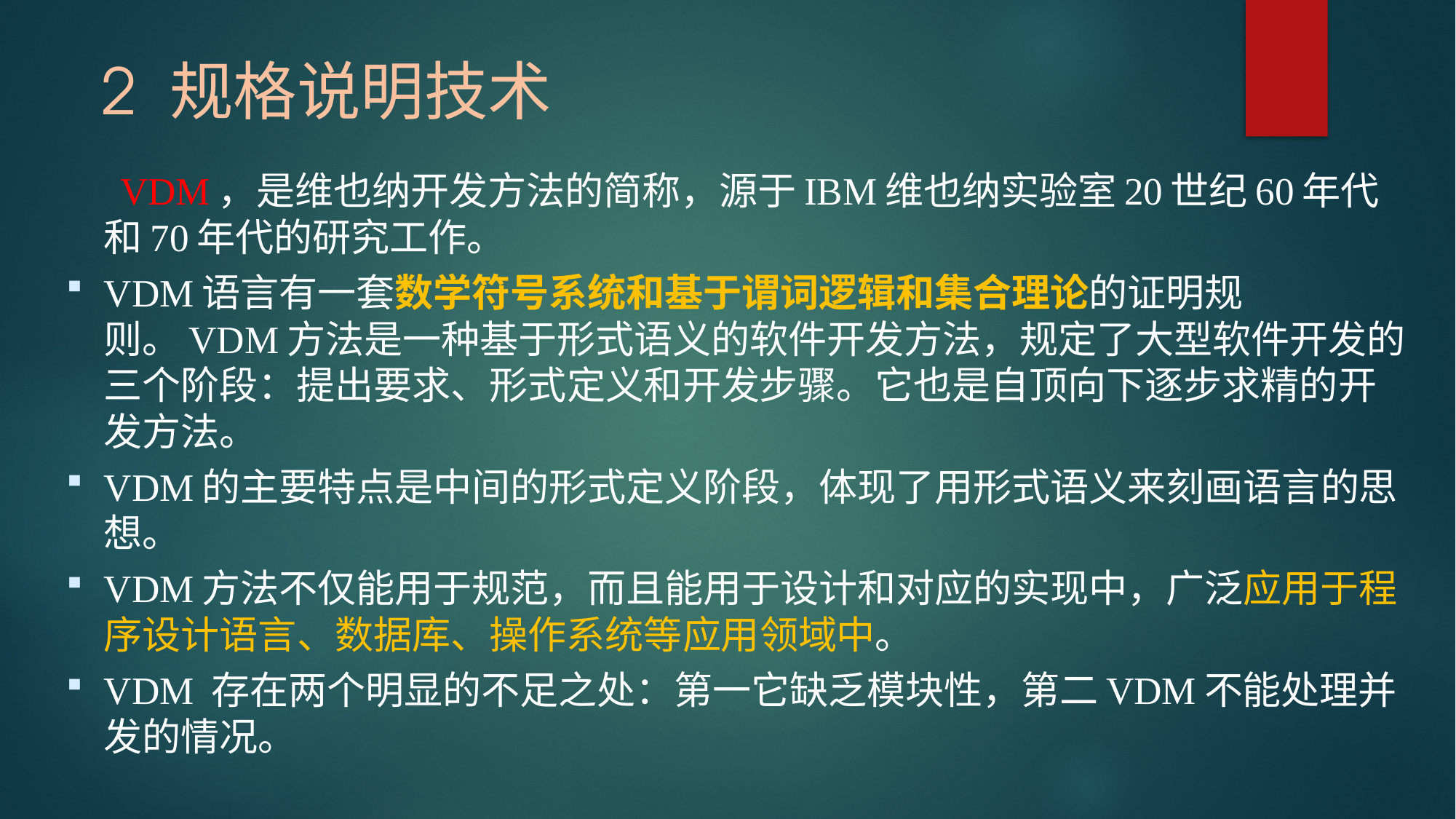

# 2 规格说明技术
     VDM，是维也纳开发方法的简称，源于IBM维也纳实验室20世纪60年代和70年代的研究工作。
VDM语言有一套数学符号系统和基于谓词逻辑和集合理论的证明规则。VDM方法是一种基于形式语义的软件开发方法，规定了大型软件开发的三个阶段：提出要求、形式定义和开发步骤。它也是自顶向下逐步求精的开发方法。
VDM的主要特点是中间的形式定义阶段，体现了用形式语义来刻画语言的思想。
VDM方法不仅能用于规范，而且能用于设计和对应的实现中，广泛应用于程序设计语言、数据库、操作系统等应用领域中。
VDM 存在两个明显的不足之处：第一它缺乏模块性，第二VDM不能处理并发的情况。